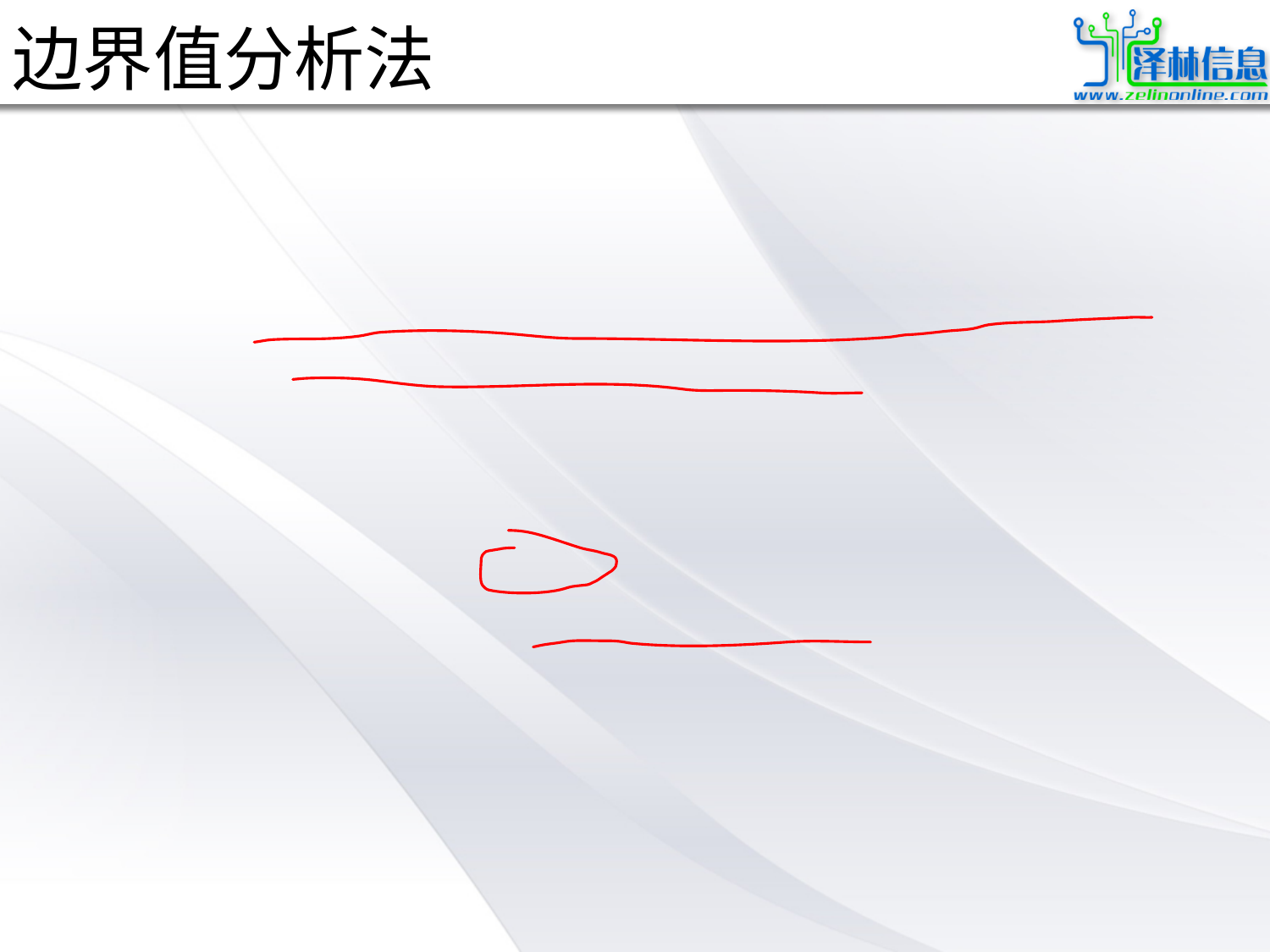

# 边界值分析法
（2）基于边界值分析方法选择测试用例的原则
1）如果输入条件规定了值的范围,则应取刚达到这个范围的边界的值,以及刚刚超越这个范围边界的值作为测试输入数据。

例如，如果程序的规格说明中规定：“重量在10公斤至50公斤范围内的邮件，其邮费计算公式为……”。作为测试用例，我们应取10及50，还应取10.01,49.99,9.99及50.01等。